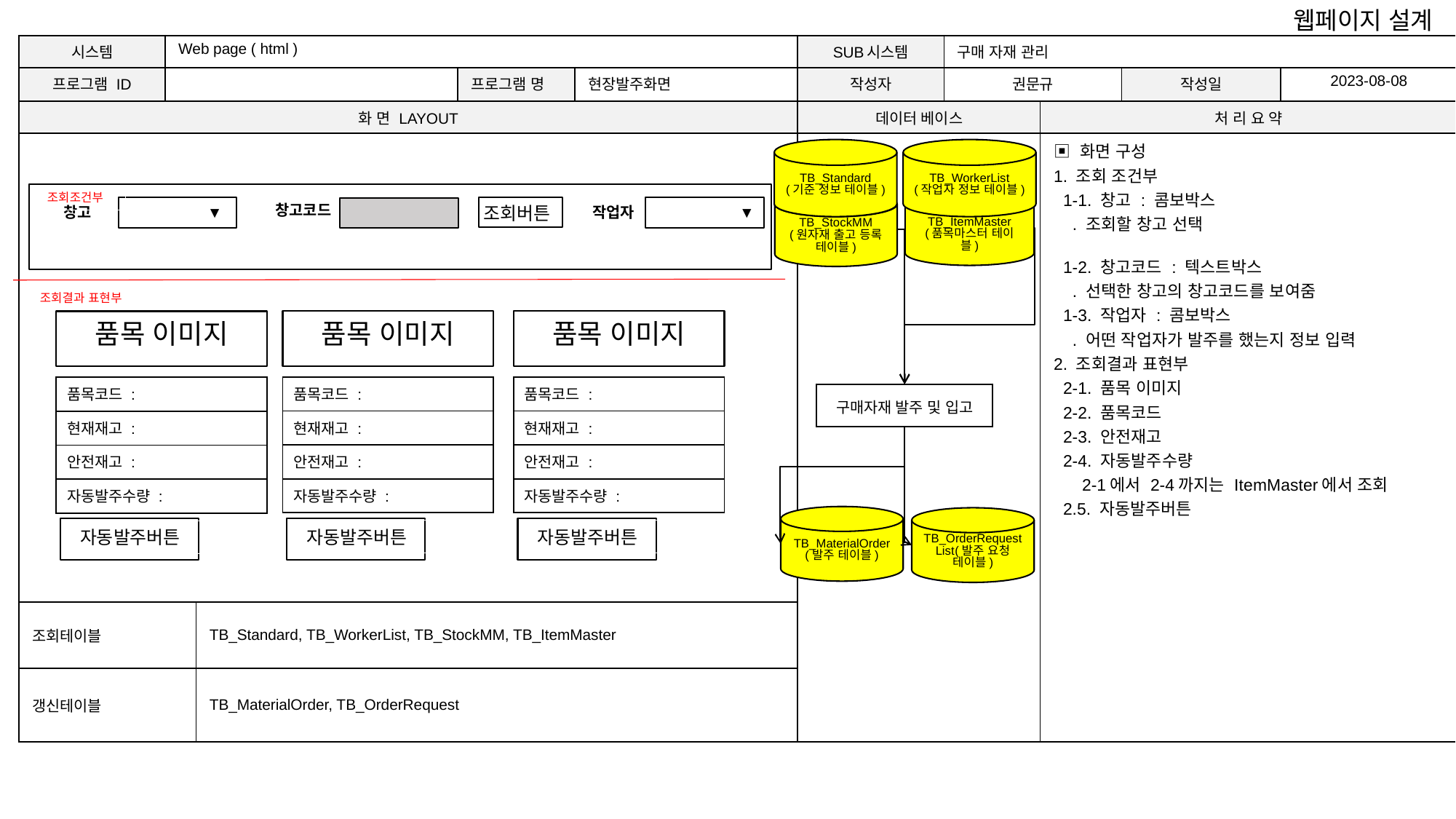

웹페이지 설계
| 시스템 | Web page ( html ) |  |  |  | SUB시스템 | 구매 자재 관리 |  |  |  |
| --- | --- | --- | --- | --- | --- | --- | --- | --- | --- |
| 프로그램 ID |  |  | 프로그램 명 | 현장발주화면 | 작성자 | 권문규 |  | 작성일 | 2023-08-08 |
| 화 면 LAYOUT |  |  |  |  | 데이터 베이스 |  | 처 리 요 약 |  |  |
|  |  |  |  |  |  |  | ▣ 화면 구성 1. 조회 조건부 1-1. 창고 : 콤보박스 . 조회할 창고 선택 1-2. 창고코드 : 텍스트박스 . 선택한 창고의 창고코드를 보여줌 1-3. 작업자 : 콤보박스 . 어떤 작업자가 발주를 했는지 정보 입력 2. 조회결과 표현부 2-1. 품목 이미지 2-2. 품목코드 2-3. 안전재고 2-4. 자동발주수량 2-1에서 2-4까지는 ItemMaster에서 조회 2.5. 자동발주버튼 |  |  |
| 조회테이블 |  | TB\_Standard, TB\_WorkerList, TB\_StockMM, TB\_ItemMaster |  |  |  |  |  |  |  |
| 갱신테이블 |  | TB\_MaterialOrder, TB\_OrderRequest |  |  |  |  |  |  |  |
TB_Standard
(기준 정보 테이블)
TB_WorkerList
(작업자 정보 테이블)
TB_ItemMaster
(품목마스터 테이블)
TB_StockMM
(원자재 출고 등록 테이블)
구매자재 발주 및 입고
TB_MaterialOrder
(발주 테이블)
TB_OrderRequestList(발주 요청 테이블)

조회조건부
창고코드
조회버튼

창고

작업자

▼
▼

조회결과 표현부
품목 이미지
품목 이미지
품목 이미지
| 품목코드 : |
| --- |
| 현재재고 : |
| 안전재고 : |
| 자동발주수량 : |
| 품목코드 : |
| --- |
| 현재재고 : |
| 안전재고 : |
| 자동발주수량 : |
| 품목코드 : |
| --- |
| 현재재고 : |
| 안전재고 : |
| 자동발주수량 : |

자동발주버튼

자동발주버튼

자동발주버튼